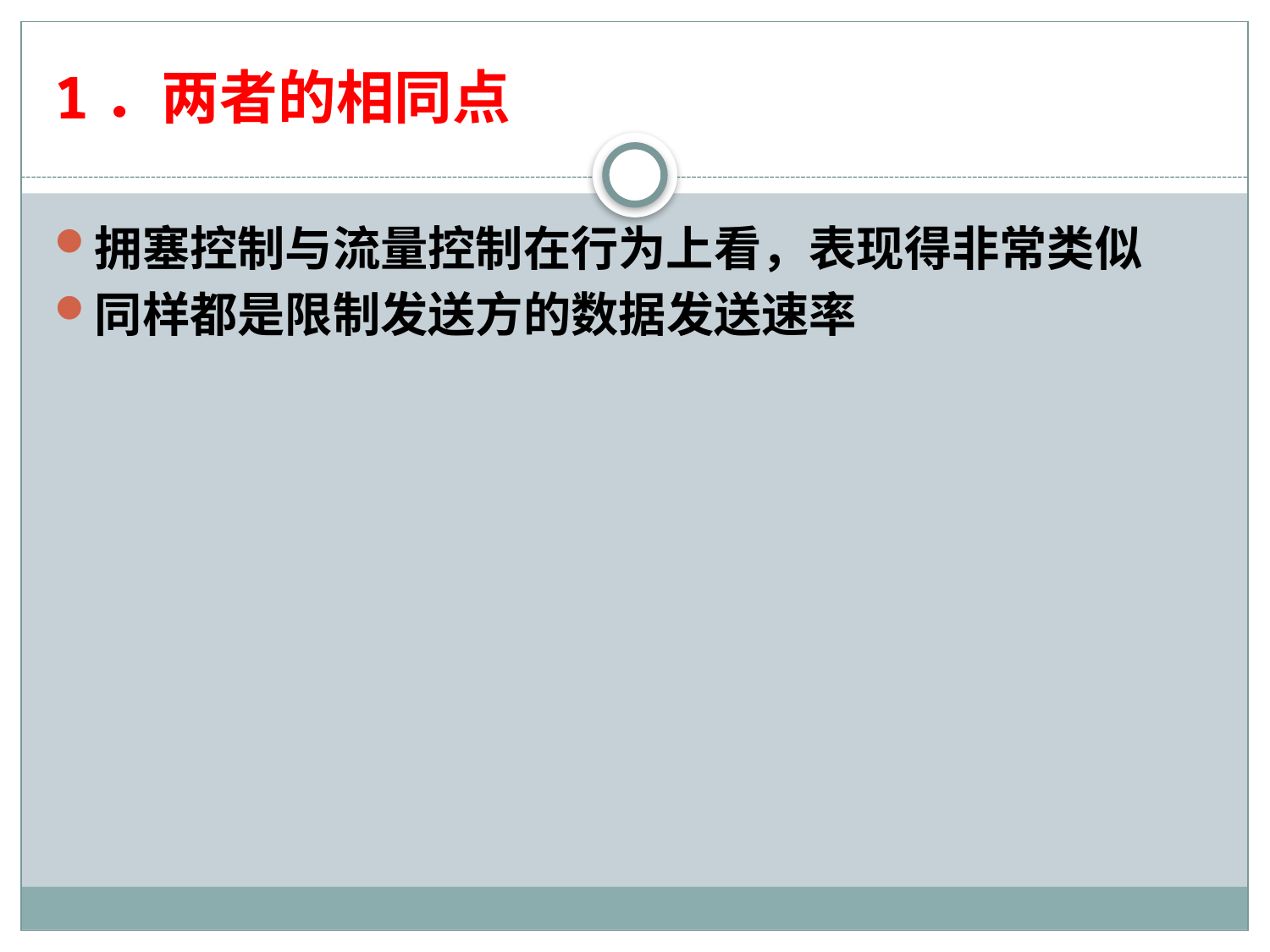

# 1．两者的相同点
拥塞控制与流量控制在行为上看，表现得非常类似
同样都是限制发送方的数据发送速率